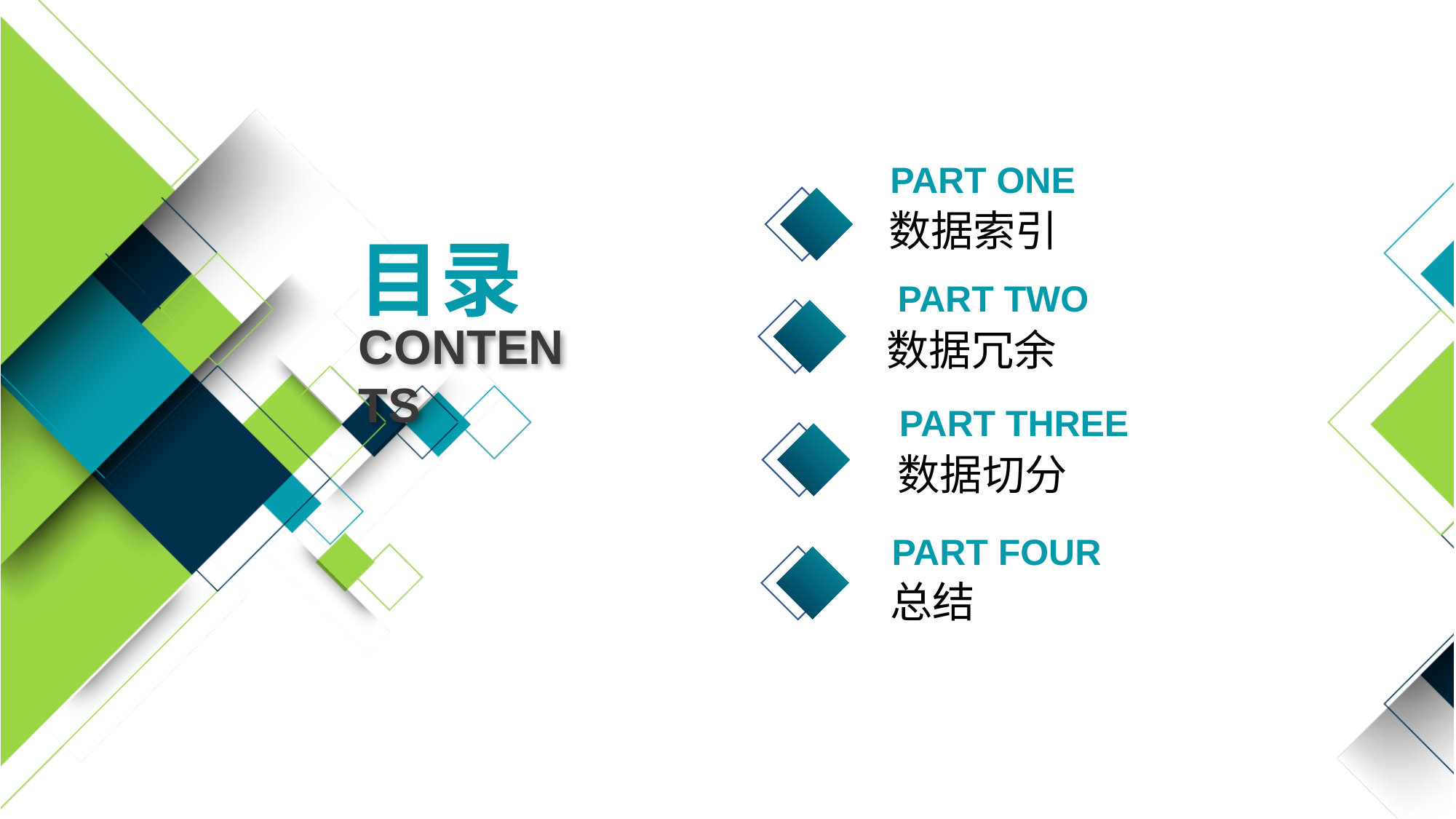

PART ONE
数据索引

目录
PART TWO
数据冗余
CONTENTS

PART THREE
数据切分

PART FOUR
总结